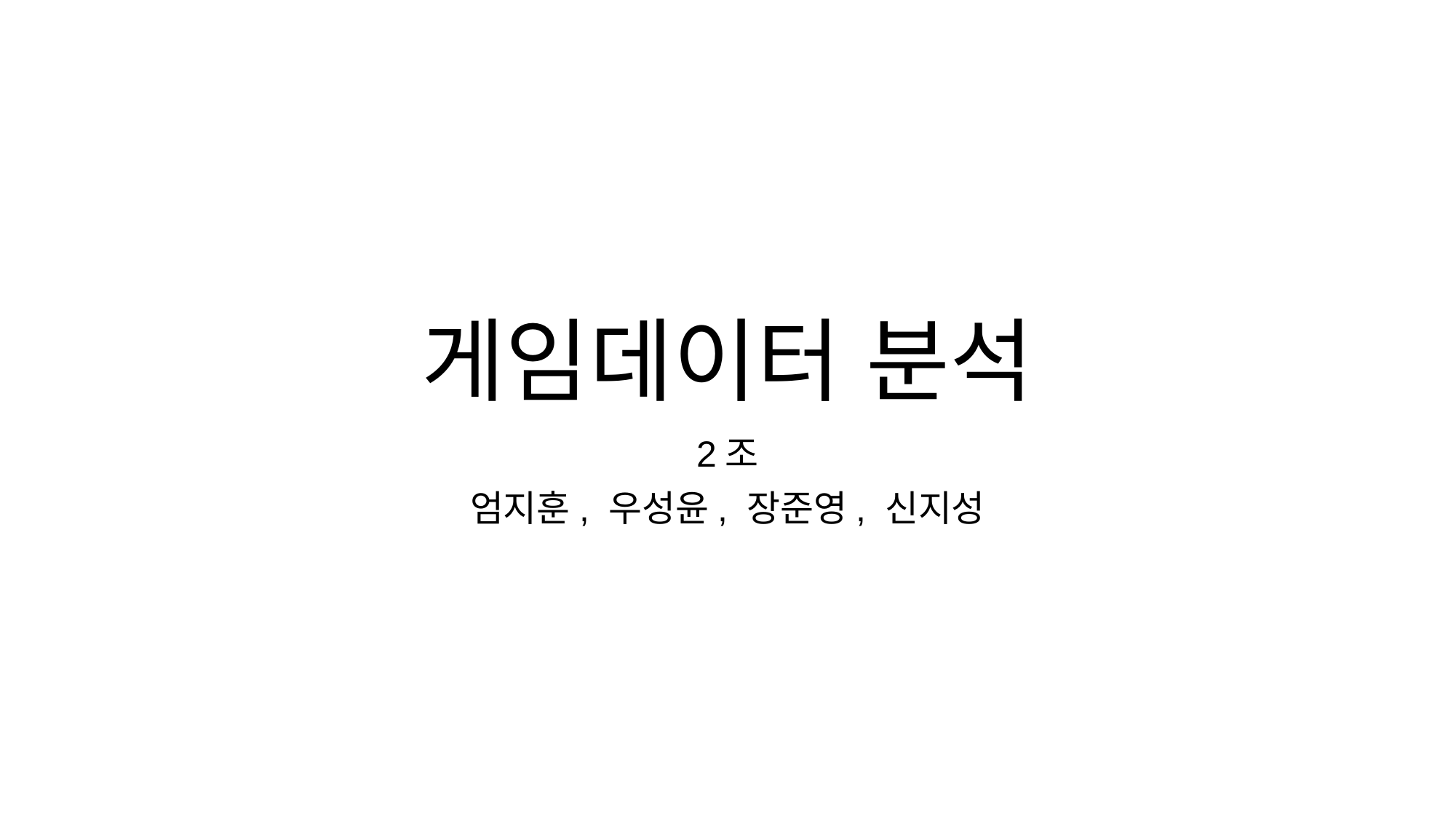

# 게임데이터 분석
2조
엄지훈, 우성윤, 장준영, 신지성